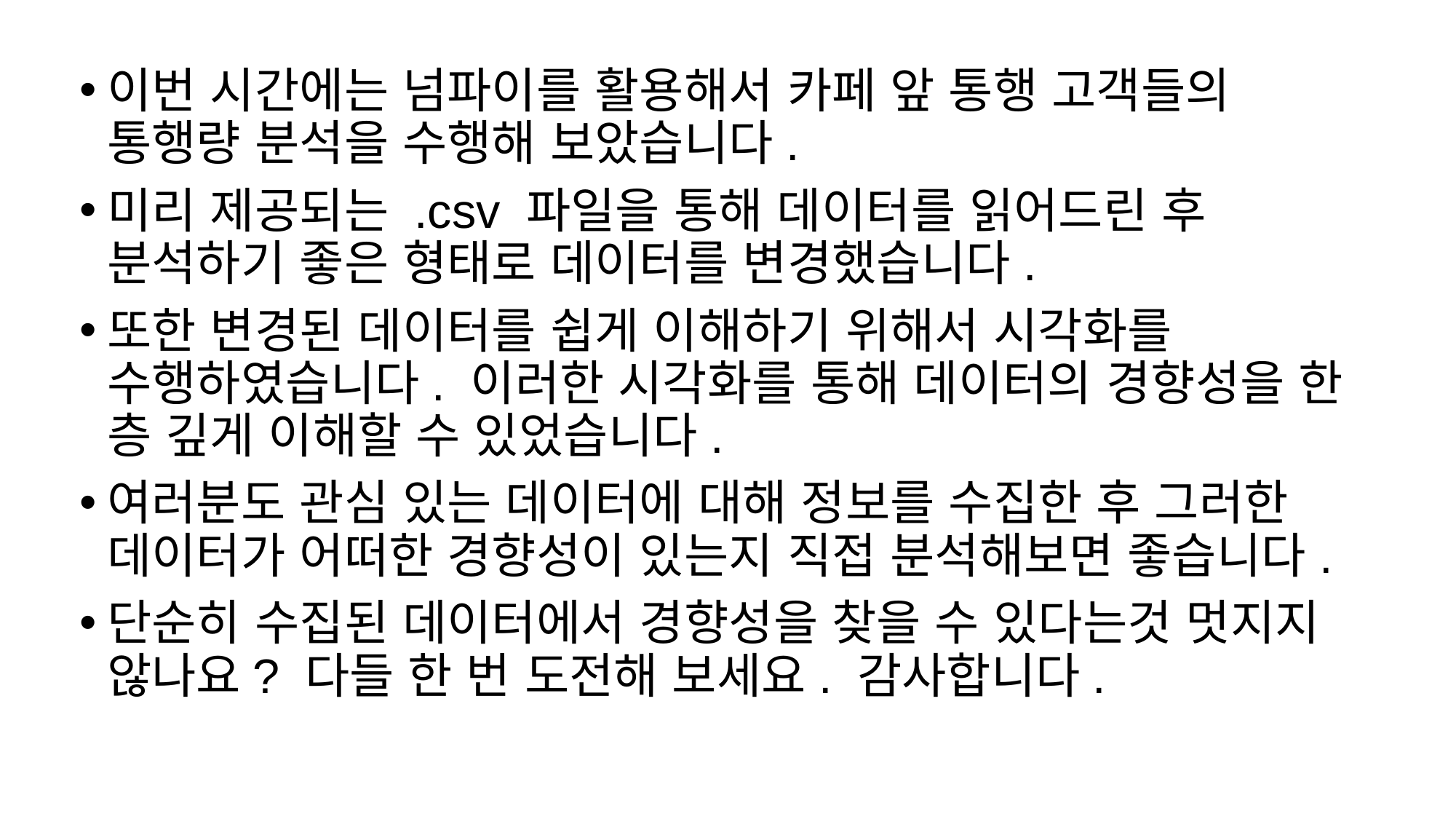

이번 시간에는 넘파이를 활용해서 카페 앞 통행 고객들의 통행량 분석을 수행해 보았습니다.
미리 제공되는 .csv 파일을 통해 데이터를 읽어드린 후 분석하기 좋은 형태로 데이터를 변경했습니다.
또한 변경된 데이터를 쉽게 이해하기 위해서 시각화를 수행하였습니다. 이러한 시각화를 통해 데이터의 경향성을 한 층 깊게 이해할 수 있었습니다.
여러분도 관심 있는 데이터에 대해 정보를 수집한 후 그러한 데이터가 어떠한 경향성이 있는지 직접 분석해보면 좋습니다.
단순히 수집된 데이터에서 경향성을 찾을 수 있다는것 멋지지 않나요? 다들 한 번 도전해 보세요. 감사합니다.